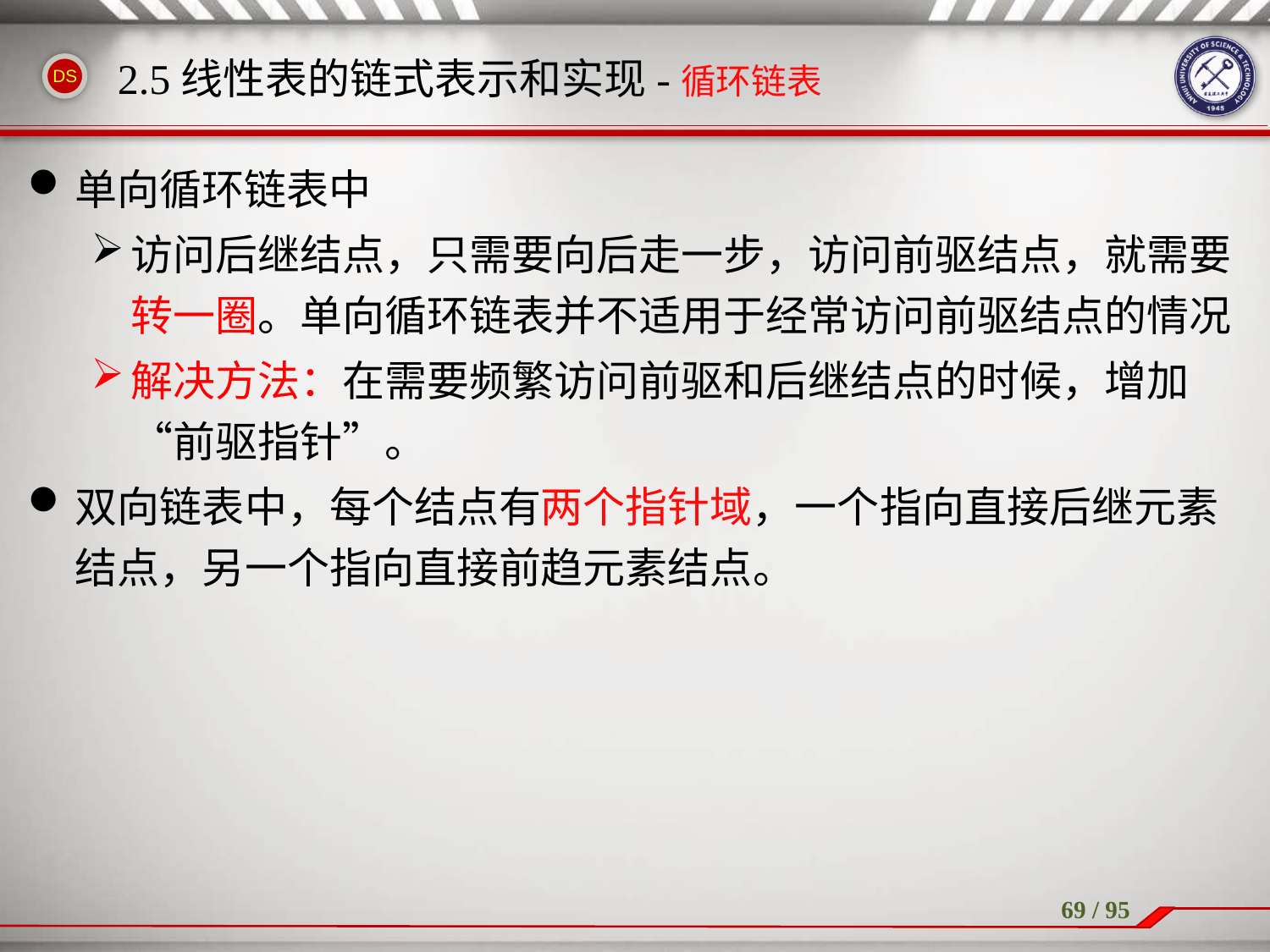

# 2.5线性表的链式表示和实现-循环链表
单向循环链表中
访问后继结点，只需要向后走一步，访问前驱结点，就需要转一圈。单向循环链表并不适用于经常访问前驱结点的情况
解决方法：在需要频繁访问前驱和后继结点的时候，增加“前驱指针”。
双向链表中，每个结点有两个指针域，一个指向直接后继元素结点，另一个指向直接前趋元素结点。